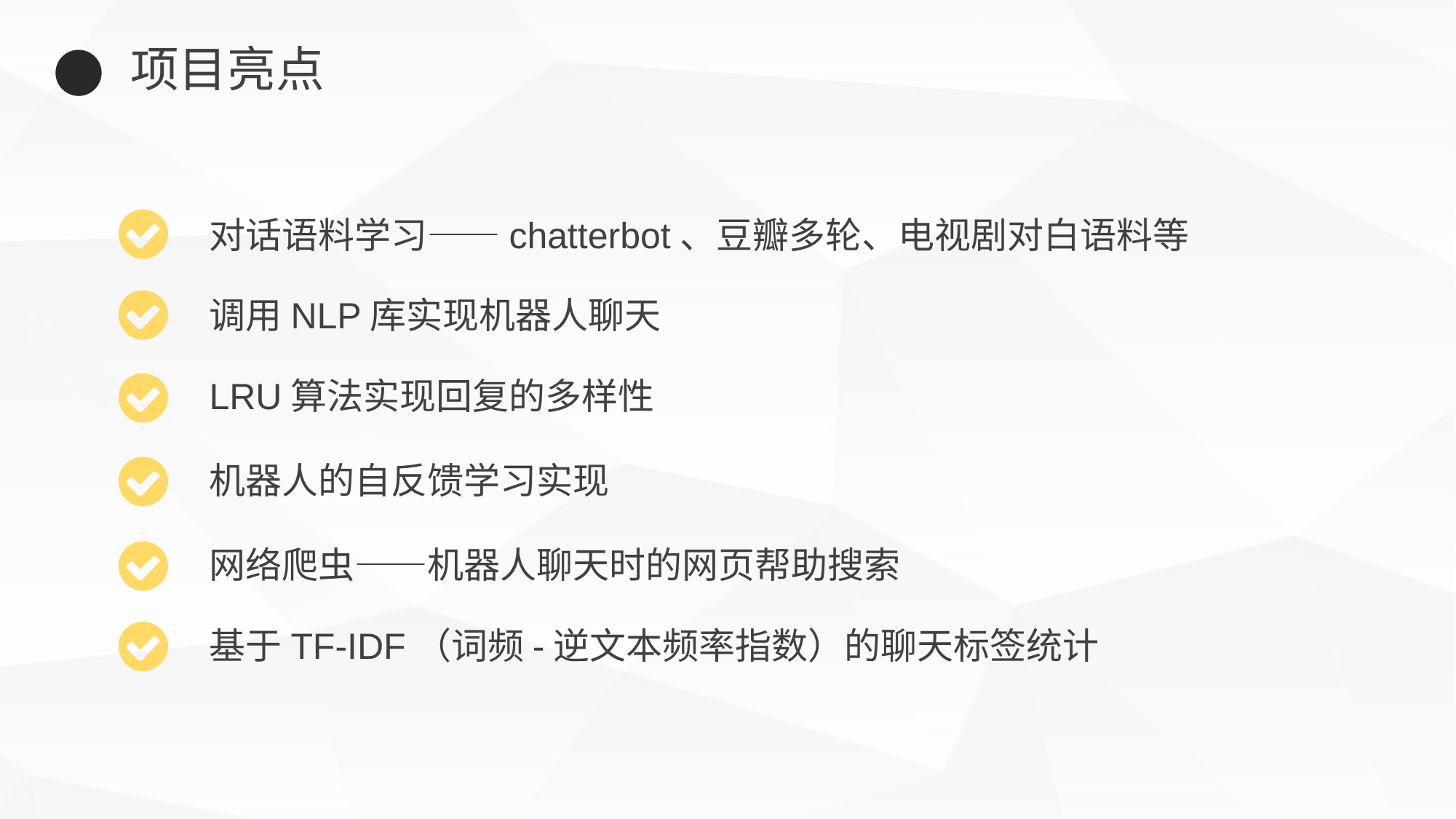

项目亮点

对话语料学习——chatterbot、豆瓣多轮、电视剧对白语料等

调用NLP库实现机器人聊天

LRU算法实现回复的多样性

机器人的自反馈学习实现

网络爬虫——机器人聊天时的网页帮助搜索

基于TF-IDF（词频-逆文本频率指数）的聊天标签统计